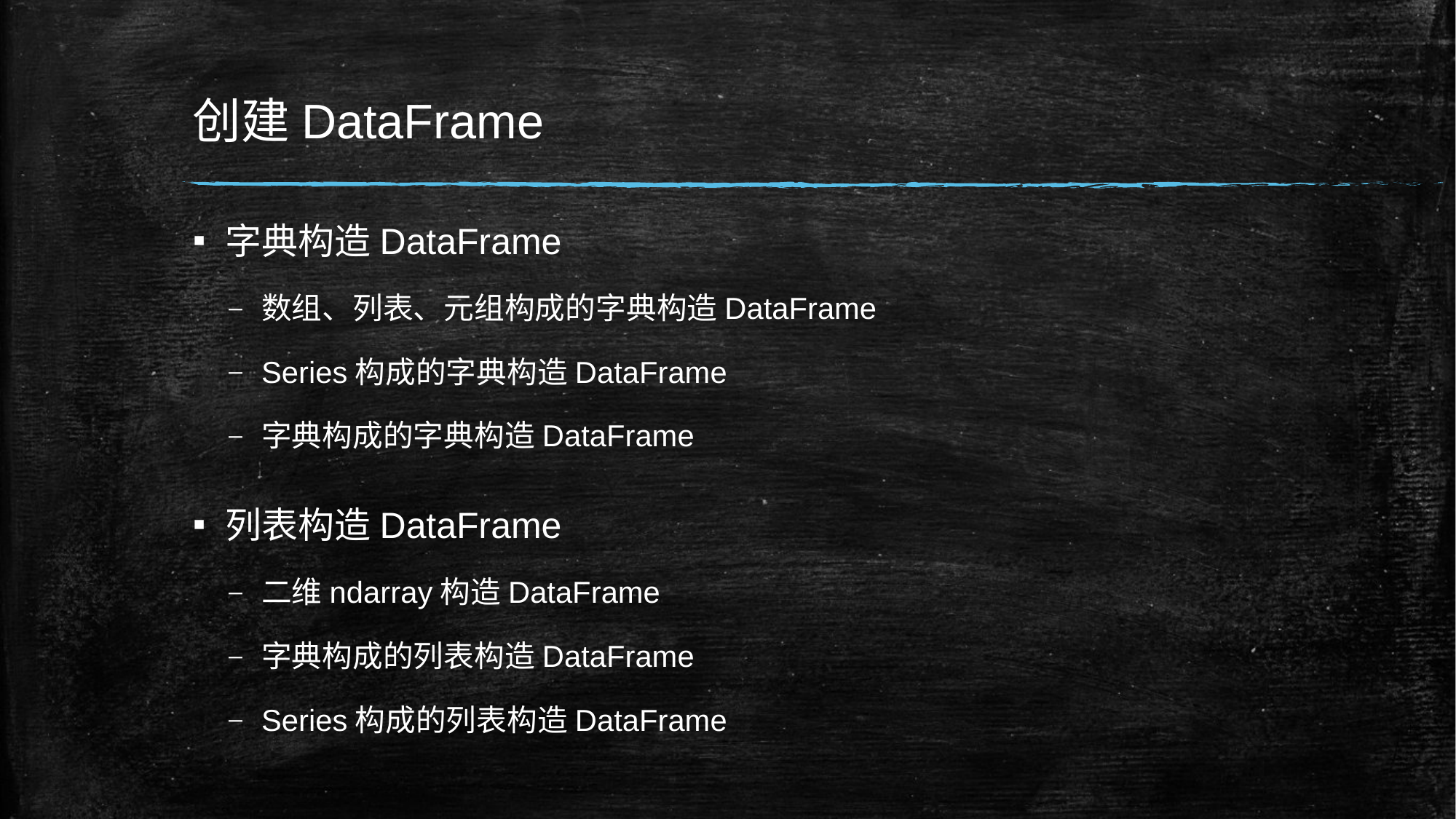

# 创建DataFrame
字典构造DataFrame
数组、列表、元组构成的字典构造DataFrame
Series构成的字典构造DataFrame
字典构成的字典构造DataFrame
列表构造DataFrame
二维ndarray构造DataFrame
字典构成的列表构造DataFrame
Series构成的列表构造DataFrame